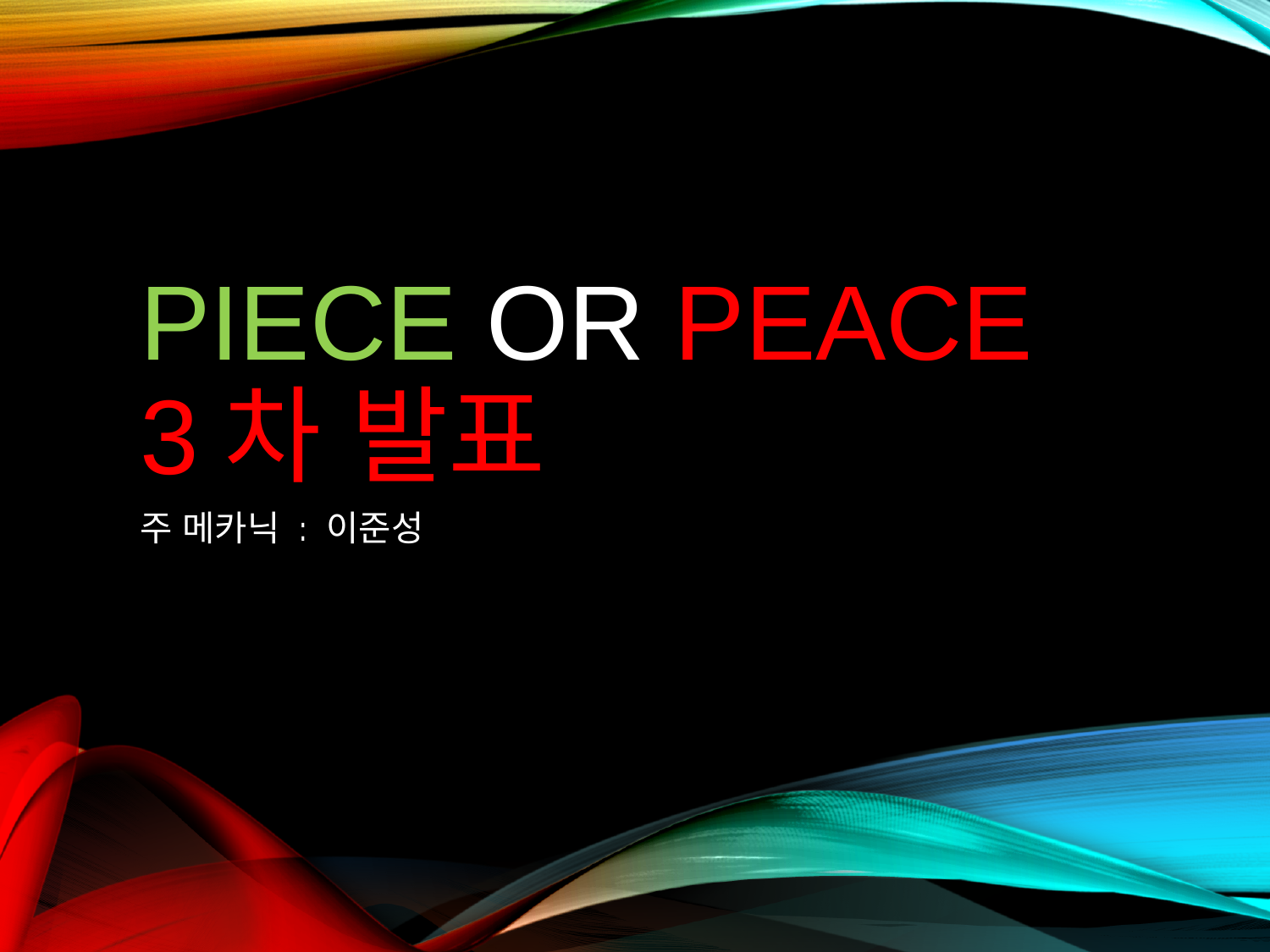

# PIECE OR PEACE 3차 발표
주 메카닉 : 이준성